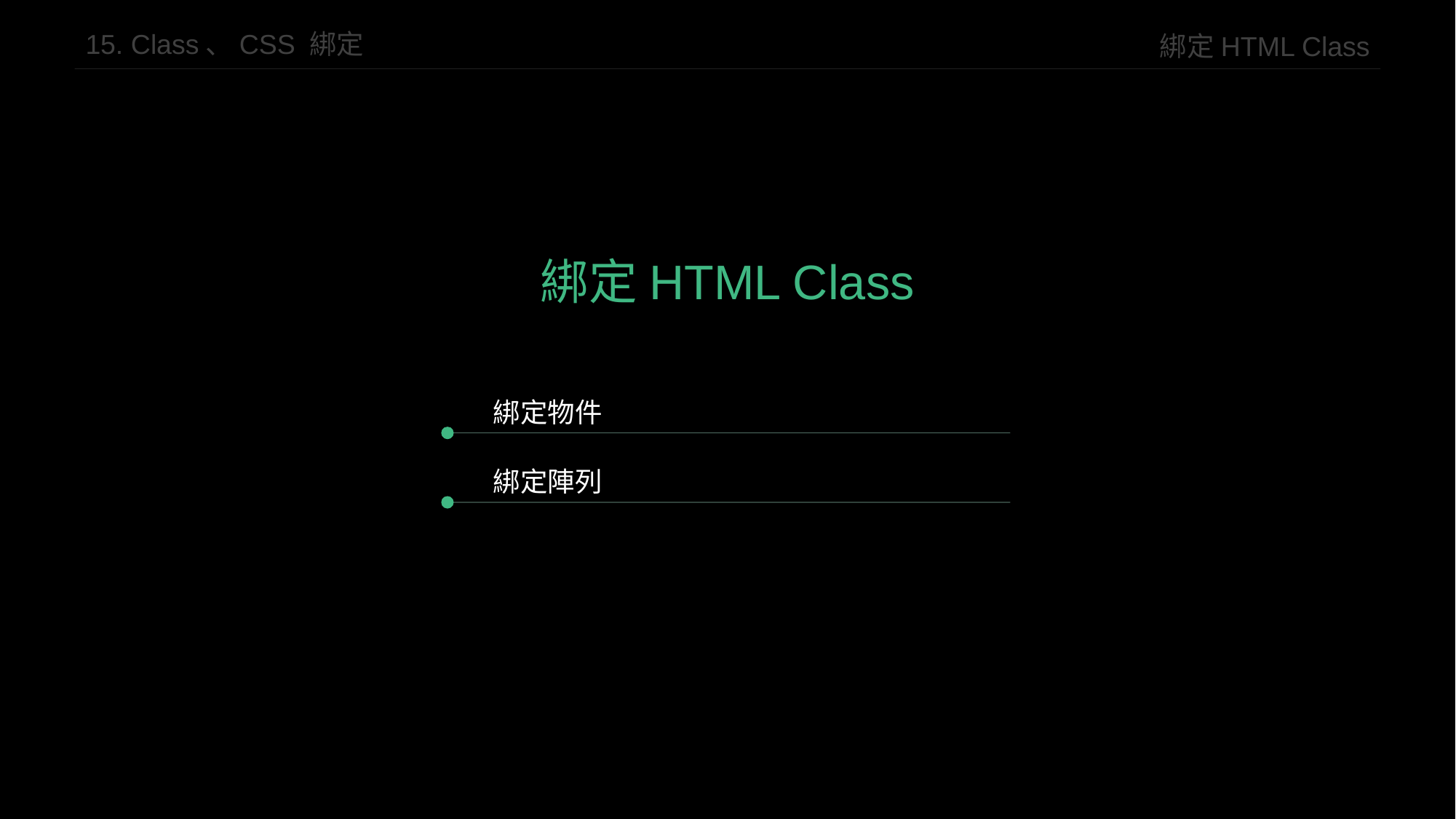

綁定HTML Class
15. Class、CSS 綁定
綁定HTML Class
綁定物件

綁定陣列